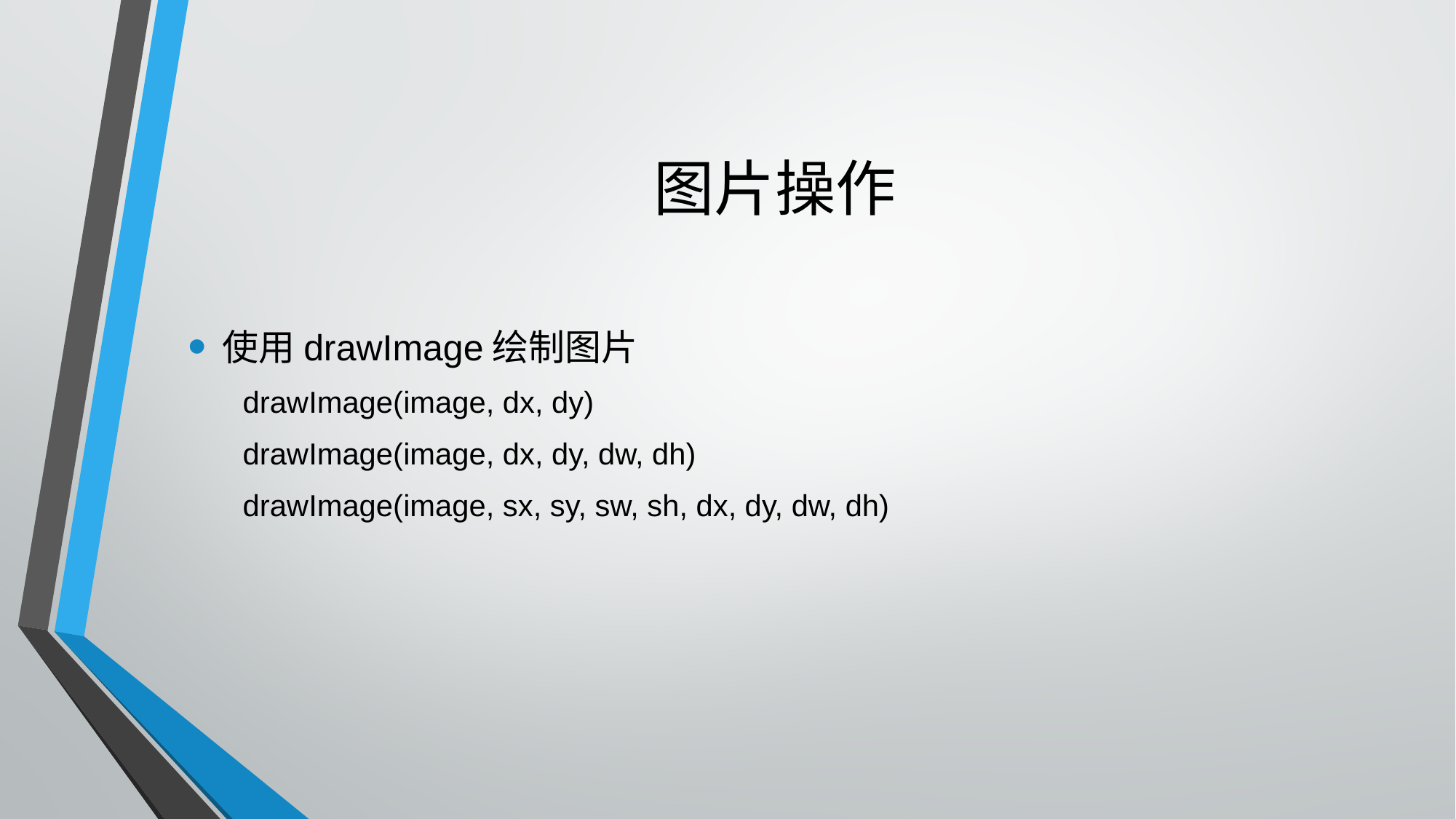

# 图片操作
使用drawImage绘制图片
drawImage(image, dx, dy)
drawImage(image, dx, dy, dw, dh)
drawImage(image, sx, sy, sw, sh, dx, dy, dw, dh)